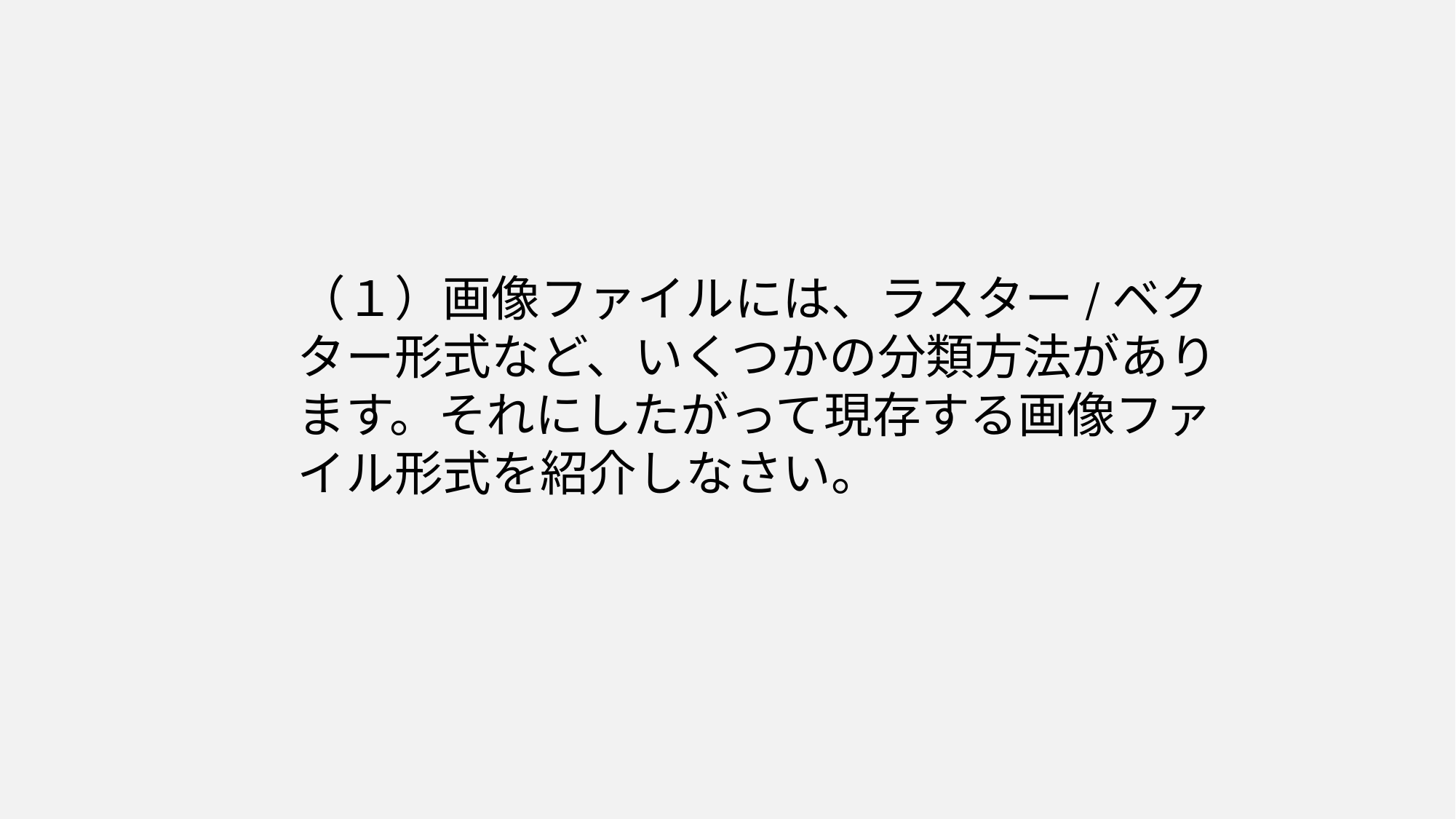

（１）画像ファイルには、ラスター/ベクター形式など、いくつかの分類方法があります。それにしたがって現存する画像ファイル形式を紹介しなさい。